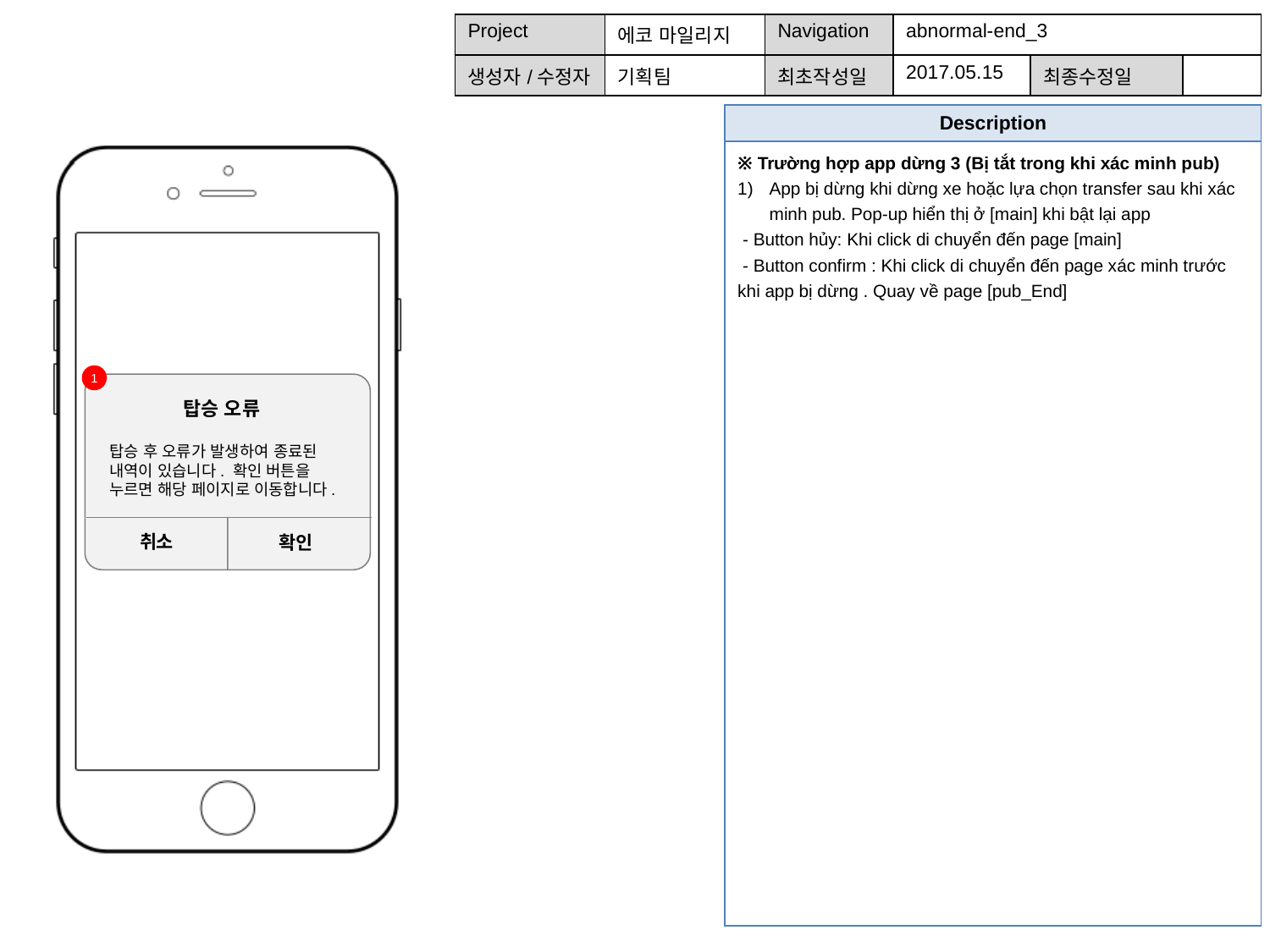

| Project | 에코 마일리지 | Navigation | abnormal-end\_3 |  |  |
| --- | --- | --- | --- | --- | --- |
| 생성자/수정자 | 기획팀 | 최초작성일 | 2017.05.15 | 최종수정일 |  |
| Description |
| --- |
| ※ Trường hợp app dừng 3 (Bị tắt trong khi xác minh pub) App bị dừng khi dừng xe hoặc lựa chọn transfer sau khi xác minh pub. Pop-up hiển thị ở [main] khi bật lại app - Button hủy: Khi click di chuyển đến page [main] - Button confirm : Khi click di chuyển đến page xác minh trước khi app bị dừng . Quay về page [pub\_End] |

1

탑승 오류
성공확률 50%
탑승 후 오류가 발생하여 종료된 내역이 있습니다. 확인 버튼을 누르면 해당 페이지로 이동합니다.
취소
확인